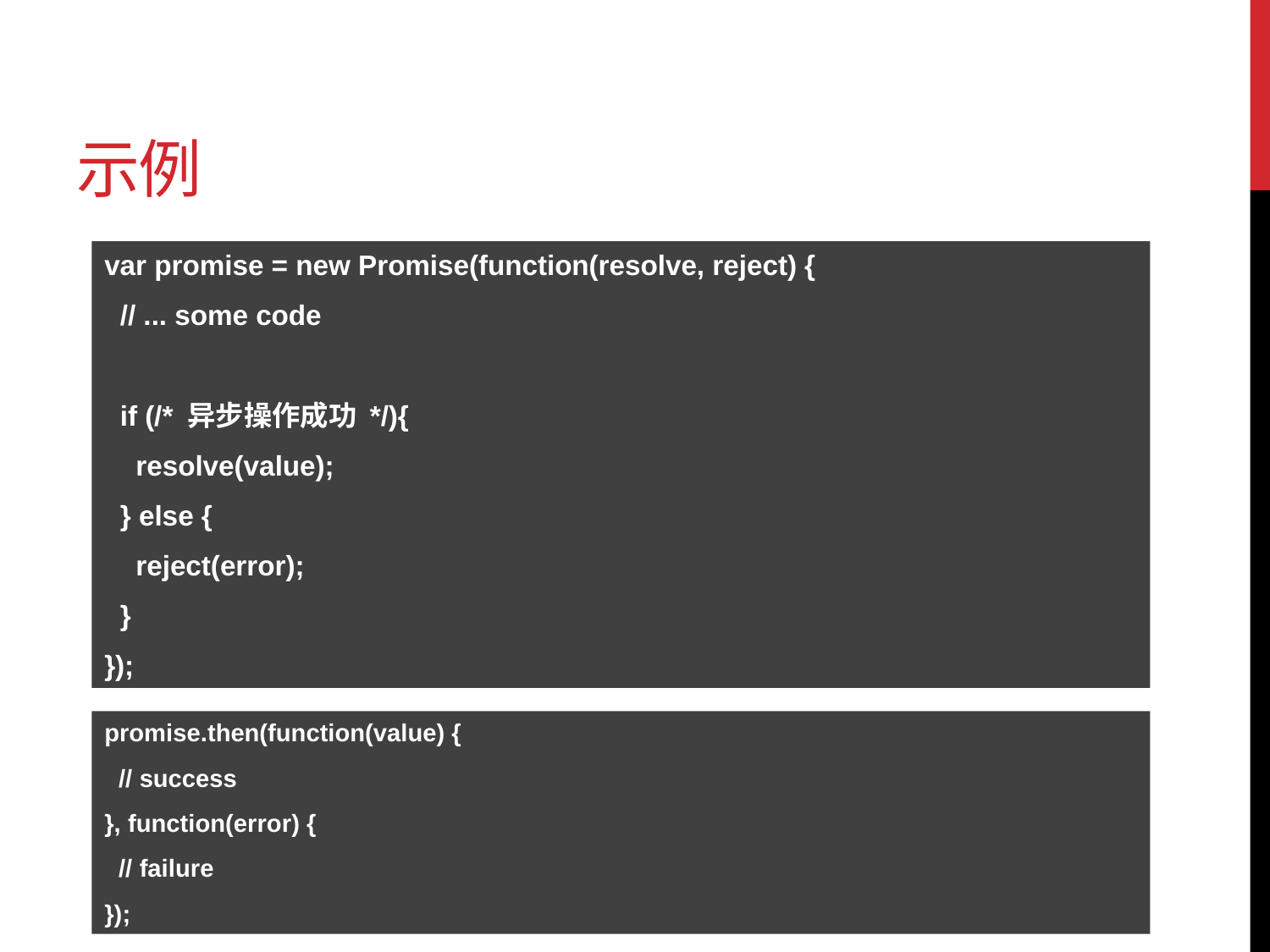

# 示例
var promise = new Promise(function(resolve, reject) {
  // ... some code

  if (/* 异步操作成功 */){
    resolve(value);
  } else {
    reject(error);
  }
});
promise.then(function(value) {
  // success
}, function(error) {
  // failure
});